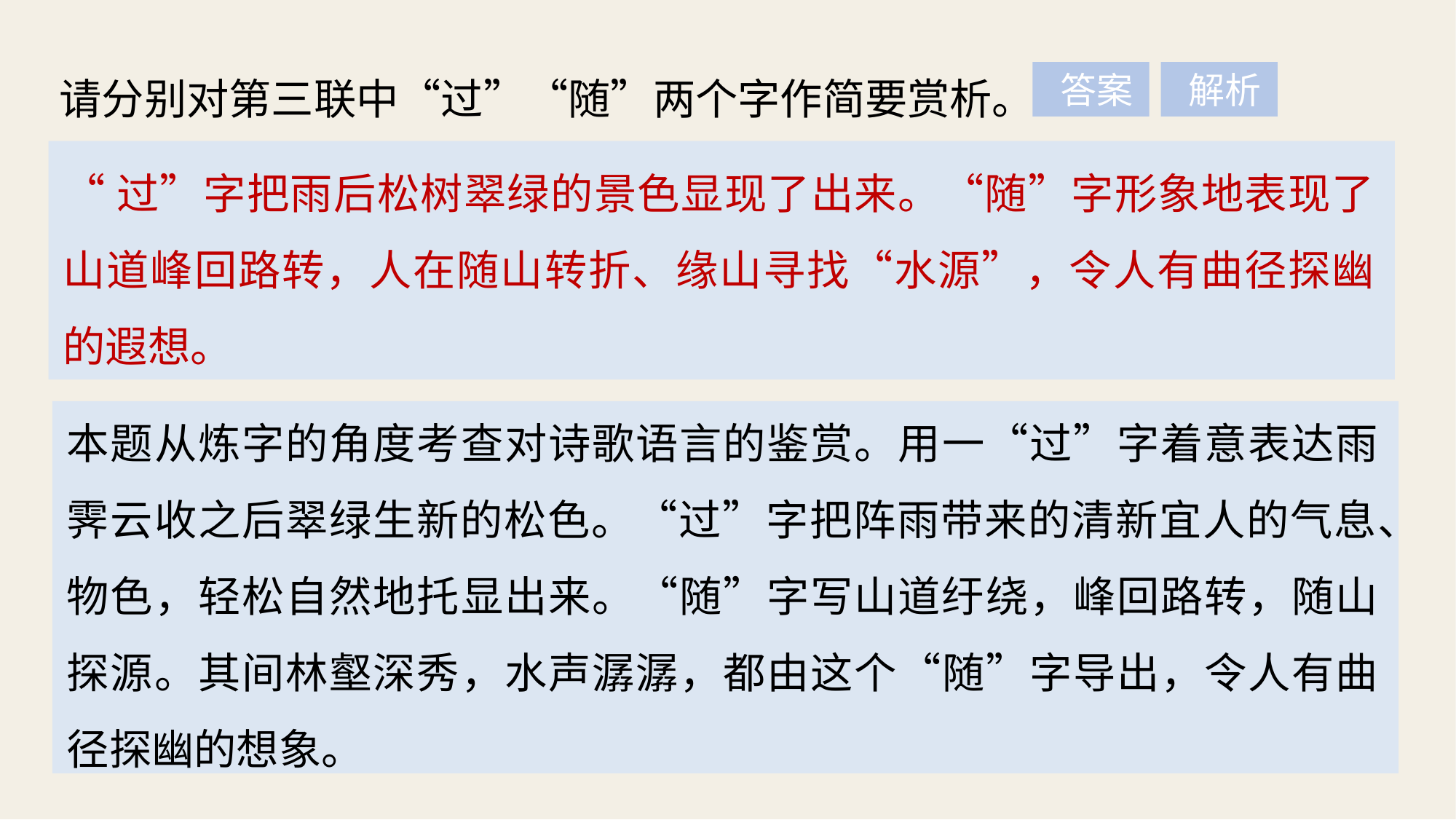

请分别对第三联中“过”“随”两个字作简要赏析。
 答案
 解析
“过”字把雨后松树翠绿的景色显现了出来。“随”字形象地表现了山道峰回路转，人在随山转折、缘山寻找“水源”，令人有曲径探幽的遐想。

本题从炼字的角度考查对诗歌语言的鉴赏。用一“过”字着意表达雨霁云收之后翠绿生新的松色。“过”字把阵雨带来的清新宜人的气息、物色，轻松自然地托显出来。“随”字写山道纡绕，峰回路转，随山探源。其间林壑深秀，水声潺潺，都由这个“随”字导出，令人有曲径探幽的想象。